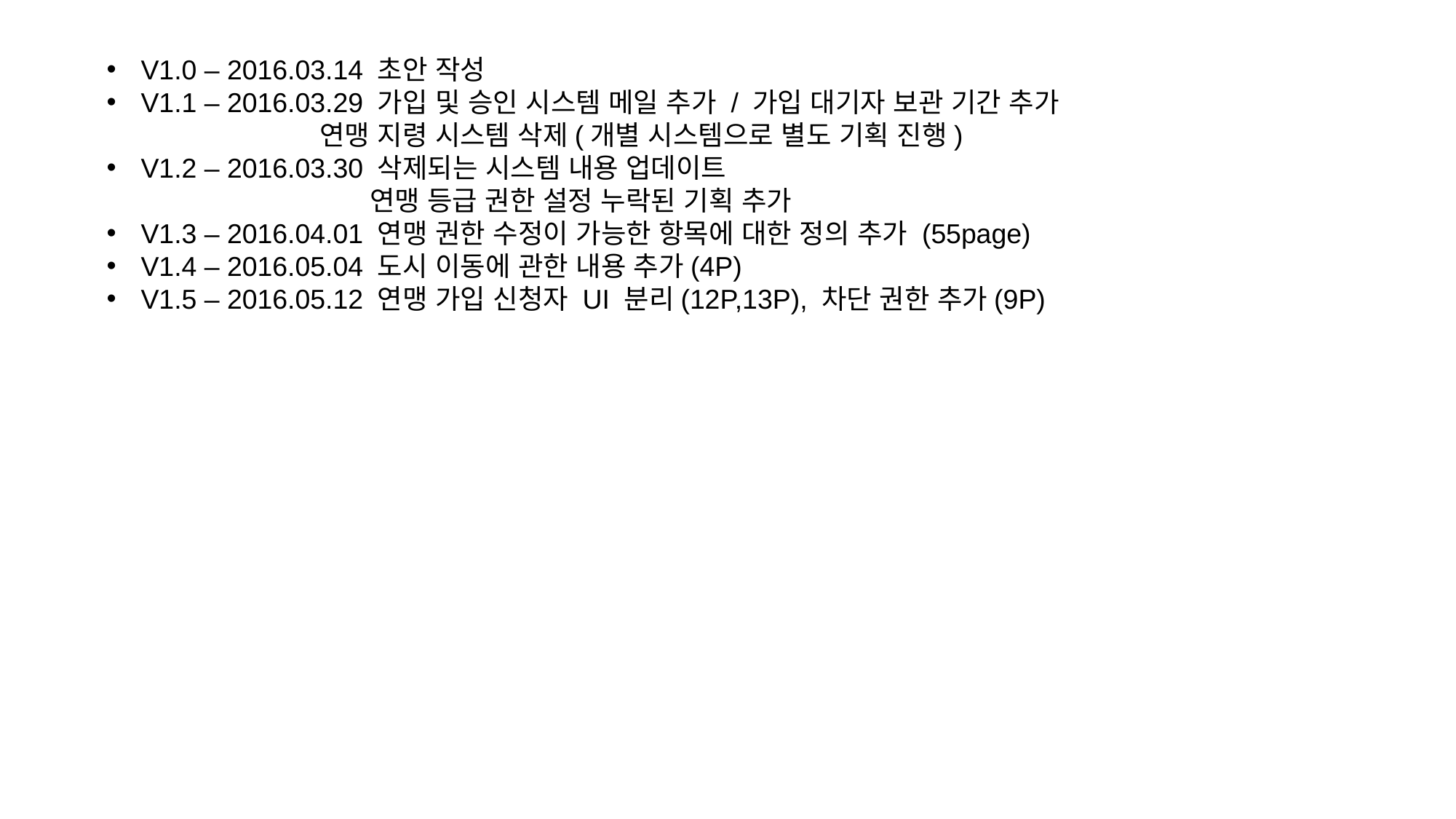

V1.0 – 2016.03.14 초안 작성
V1.1 – 2016.03.29 가입 및 승인 시스템 메일 추가 / 가입 대기자 보관 기간 추가
                           연맹 지령 시스템 삭제(개별 시스템으로 별도 기획 진행)
V1.2 – 2016.03.30 삭제되는 시스템 내용 업데이트
		     연맹 등급 권한 설정 누락된 기획 추가
V1.3 – 2016.04.01 연맹 권한 수정이 가능한 항목에 대한 정의 추가 (55page)
V1.4 – 2016.05.04 도시 이동에 관한 내용 추가(4P)
V1.5 – 2016.05.12 연맹 가입 신청자 UI 분리(12P,13P), 차단 권한 추가(9P)